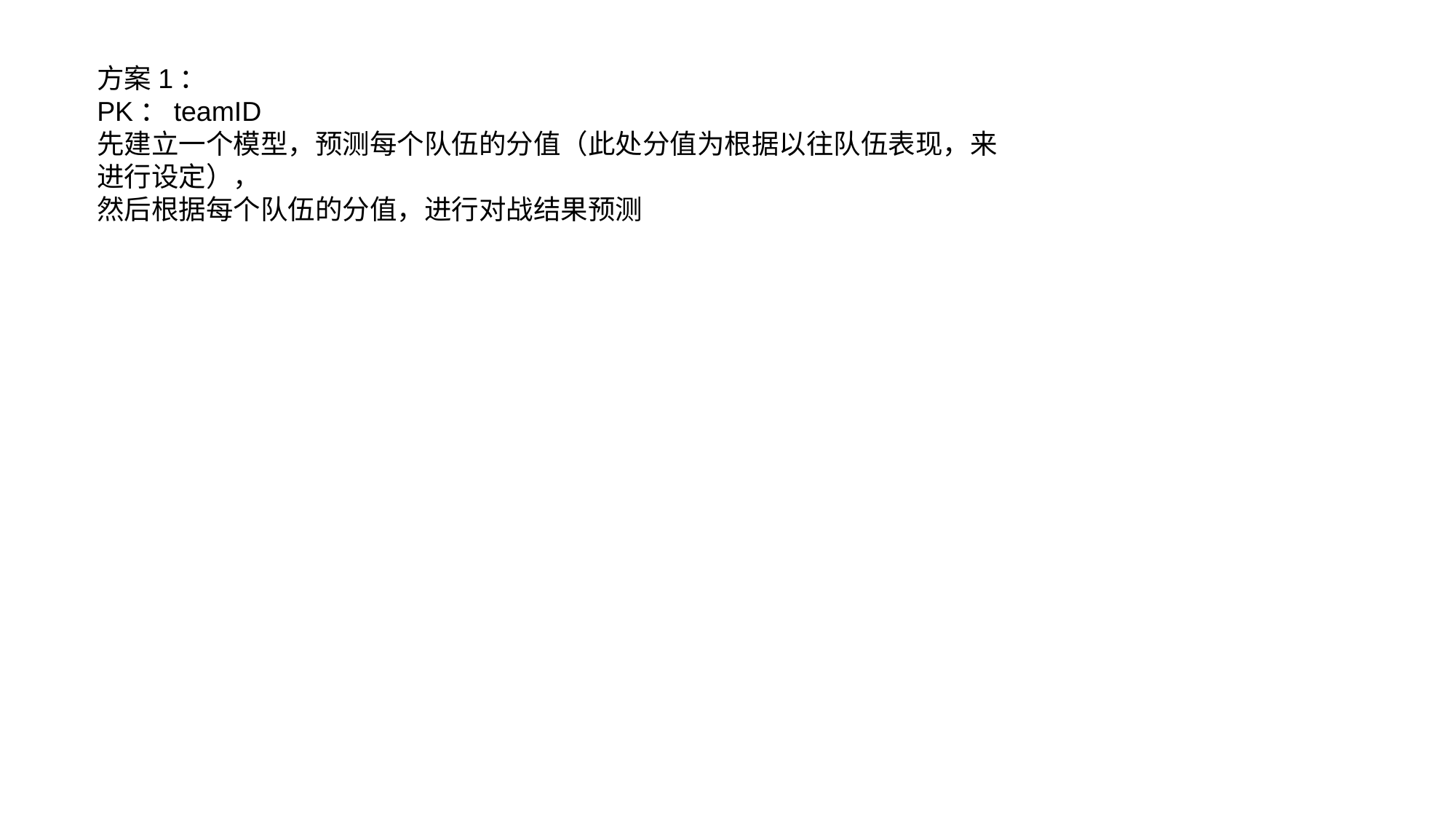

方案1：
PK：teamID
先建立一个模型，预测每个队伍的分值（此处分值为根据以往队伍表现，来进行设定），
然后根据每个队伍的分值，进行对战结果预测